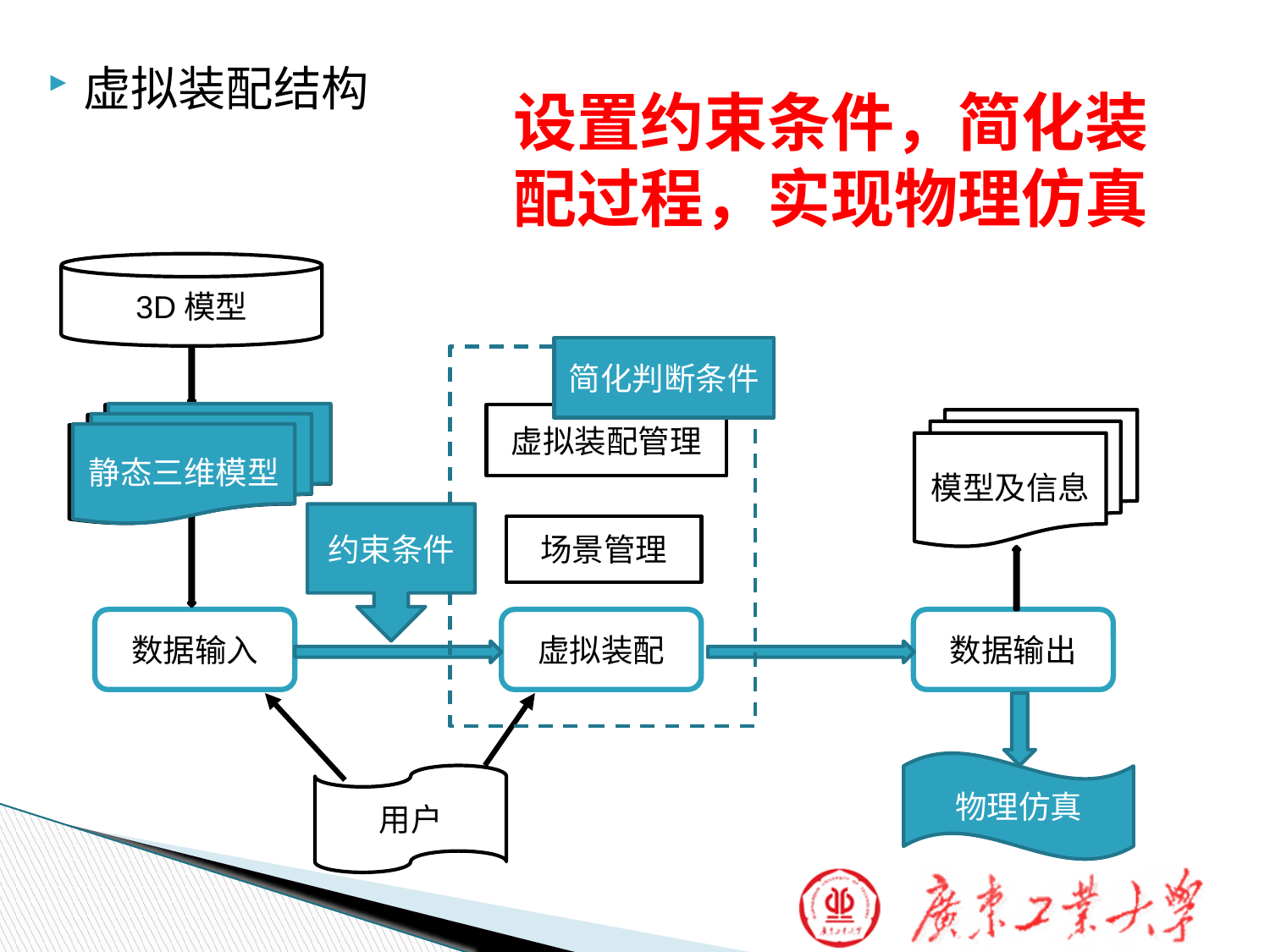

虚拟装配结构
设置约束条件，简化装配过程，实现物理仿真
3D模型
简化判断条件

静态三维模型
虚拟装配管理
虚拟装配模型
模型及信息

约束条件

场景管理

数据输入
虚拟装配
数据输出

物理仿真
用户